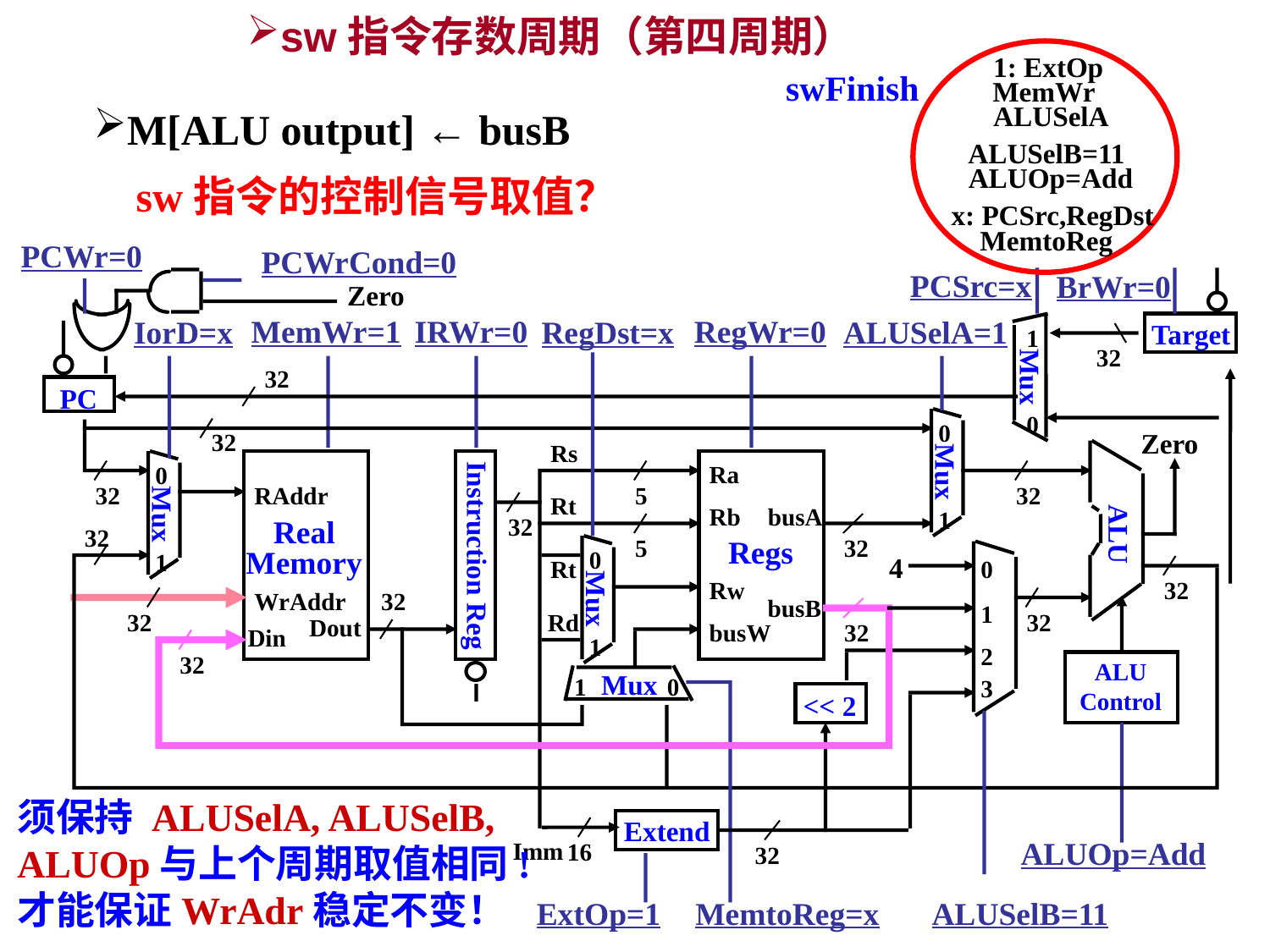

# sw指令存数周期（第四周期）

1: ExtOp
swFinish
MemWr
ALUSelA
ALUSelB=11
ALUOp=Add
x: PCSrc,RegDst
MemtoReg
M[ALU output] ← busB
sw指令的控制信号取值？
PCWr=0
PCWrCond=0
PCSrc=x
BrWr=0

Zero

MemWr=1
IRWr=0
RegWr=0
RegDst=x
ALUSelA=1
IorD=x
Target

1

32

Mux

32

PC

0

0

Mux
1

Zero
32

Rs

ALU

0

Mux
1

Ra

32
RAddr
5
32
Rt

Rb
busA

32
Real
Memory

32

Regs
5
32
Instruction Reg

0

Mux
1

4

Rt
0

Rw
32
WrAddr
32
busB

32
1

32
Rd
Dout

busW
32

Din

2

32

ALU
Control

Mux
1
0

3

<< 2

须保持 ALUSelA, ALUSelB, ALUOp与上个周期取值相同!
才能保证WrAdr稳定不变！

Extend

16

ALUOp=Add
Imm

32

ExtOp=1
MemtoReg=x
ALUSelB=11